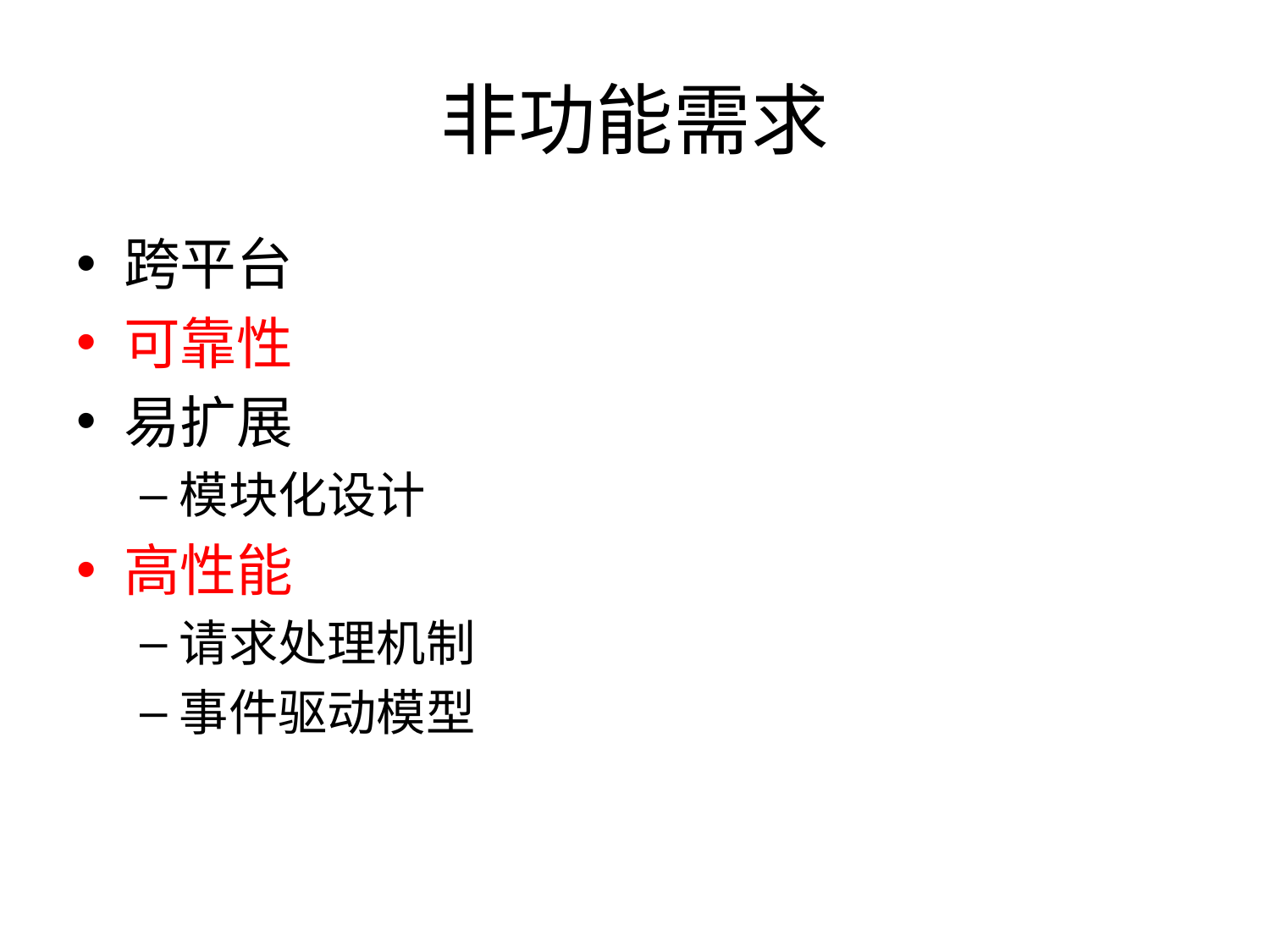

# 非功能需求
跨平台
可靠性
易扩展
模块化设计
高性能
请求处理机制
事件驱动模型